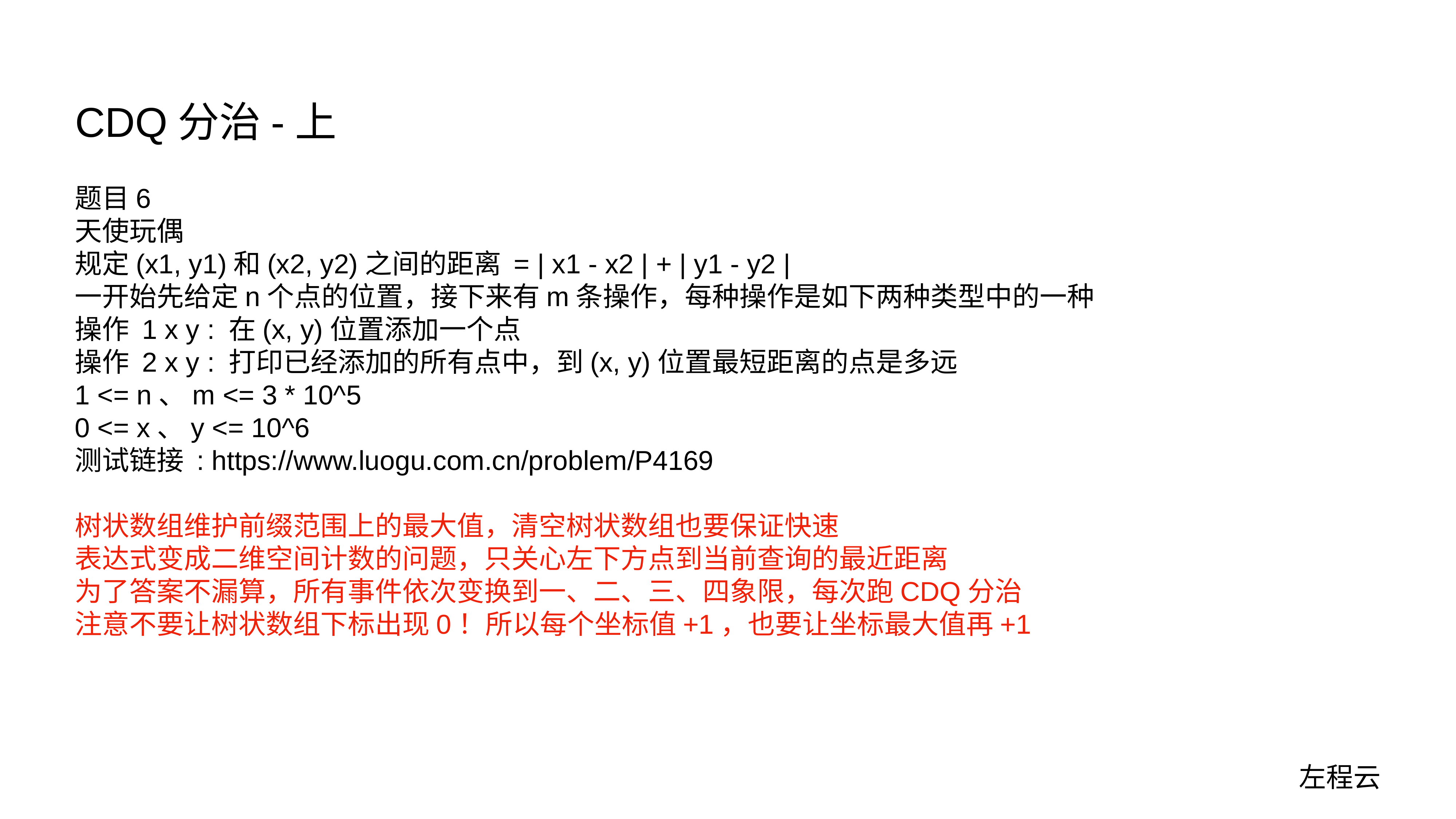

# CDQ分治-上
题目6
天使玩偶
规定(x1, y1)和(x2, y2)之间的距离 = | x1 - x2 | + | y1 - y2 |
一开始先给定n个点的位置，接下来有m条操作，每种操作是如下两种类型中的一种
操作 1 x y : 在(x, y)位置添加一个点
操作 2 x y : 打印已经添加的所有点中，到(x, y)位置最短距离的点是多远
1 <= n、m <= 3 * 10^5
0 <= x、y <= 10^6
测试链接 : https://www.luogu.com.cn/problem/P4169

树状数组维护前缀范围上的最大值，清空树状数组也要保证快速
表达式变成二维空间计数的问题，只关心左下方点到当前查询的最近距离
为了答案不漏算，所有事件依次变换到一、二、三、四象限，每次跑CDQ分治
注意不要让树状数组下标出现0！所以每个坐标值+1，也要让坐标最大值再+1
左程云